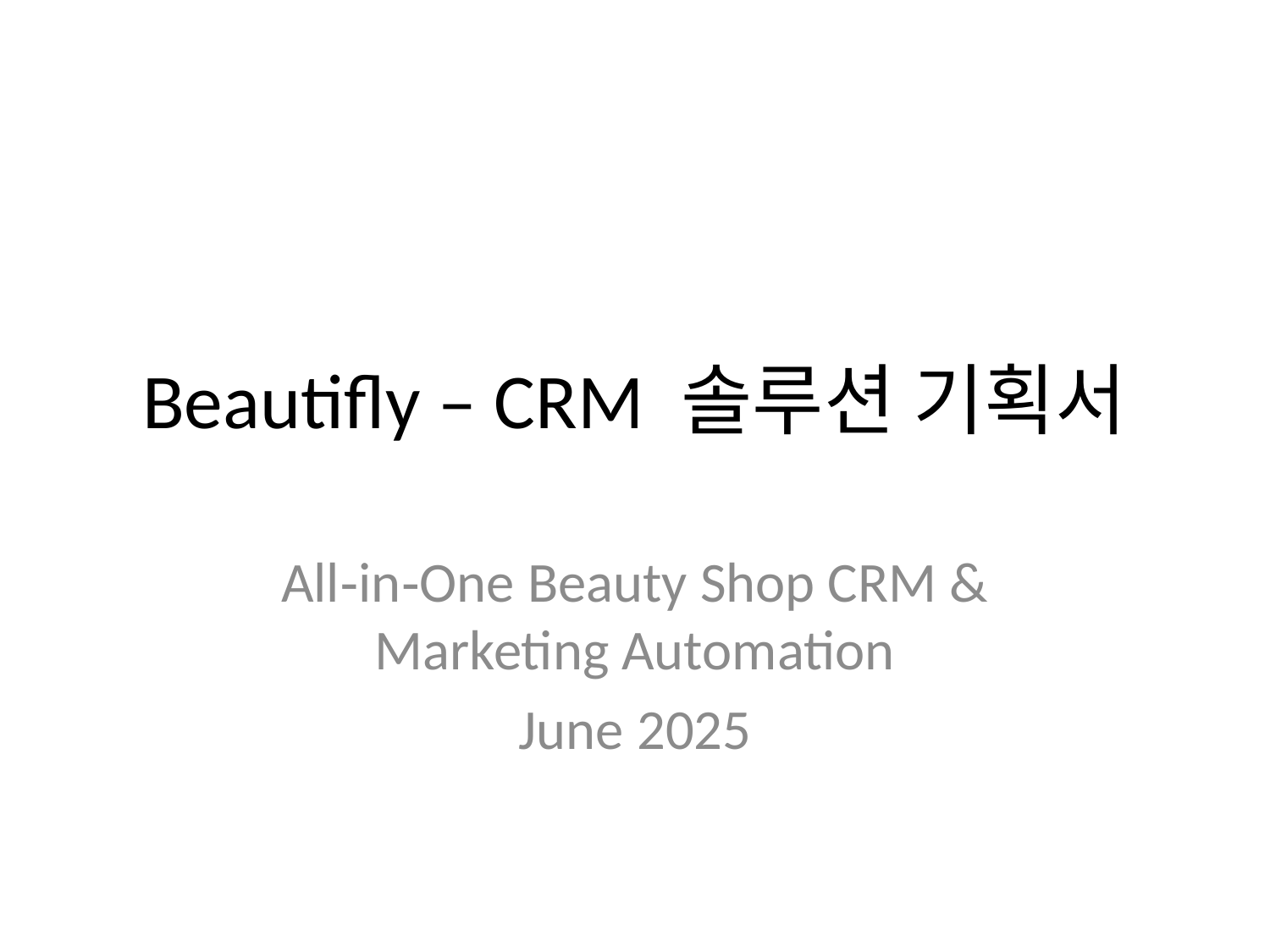

# Beautifly – CRM 솔루션 기획서
All‑in‑One Beauty Shop CRM & Marketing Automation
June 2025